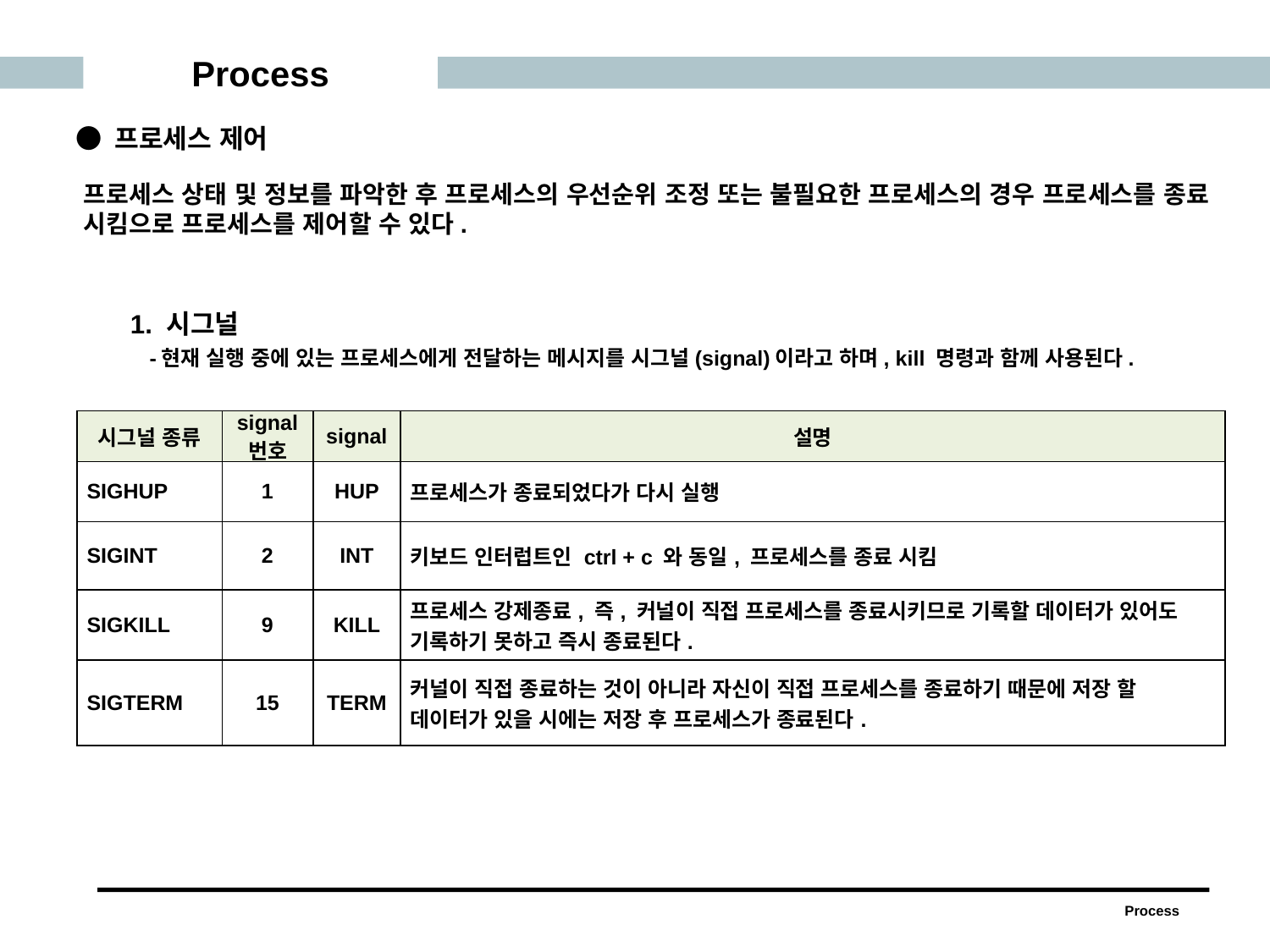

Process

● 프로세스 제어
프로세스 상태 및 정보를 파악한 후 프로세스의 우선순위 조정 또는 불필요한 프로세스의 경우 프로세스를 종료 시킴으로 프로세스를 제어할 수 있다.
1. 시그널
   -현재 실행 중에 있는 프로세스에게 전달하는 메시지를 시그널(signal)이라고 하며, kill 명령과 함께 사용된다.
| 시그널 종류 | signal 번호 | signal | 설명 |
| --- | --- | --- | --- |
| SIGHUP | 1 | HUP | 프로세스가 종료되었다가 다시 실행 |
| SIGINT | 2 | INT | 키보드 인터럽트인 ctrl + c 와 동일, 프로세스를 종료 시킴 |
| SIGKILL | 9 | KILL | 프로세스 강제종료, 즉, 커널이 직접 프로세스를 종료시키므로 기록할 데이터가 있어도 기록하기 못하고 즉시 종료된다. |
| SIGTERM | 15 | TERM | 커널이 직접 종료하는 것이 아니라 자신이 직접 프로세스를 종료하기 때문에 저장 할 데이터가 있을 시에는 저장 후 프로세스가 종료된다. |

Process